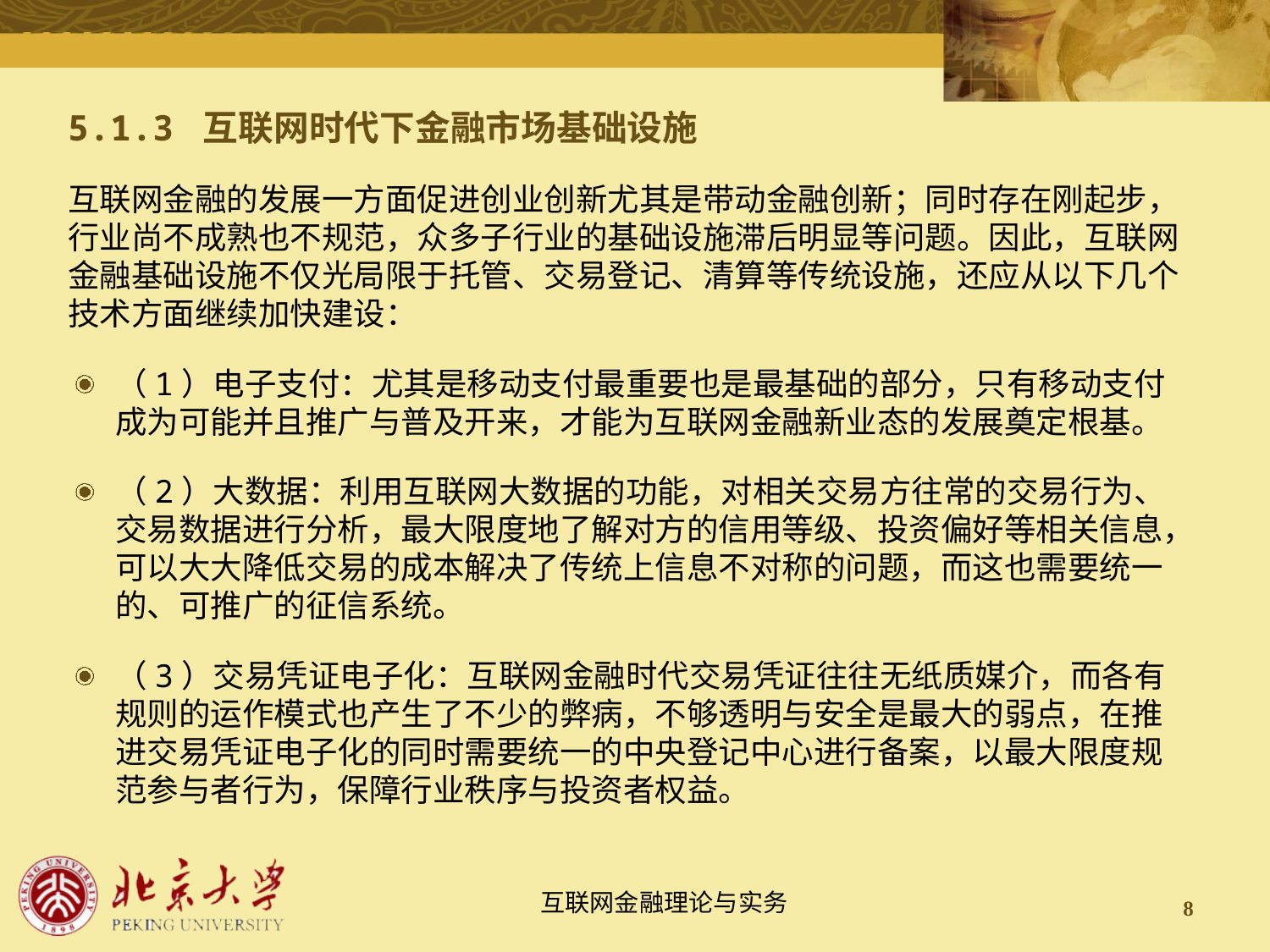

5.1.3 互联网时代下金融市场基础设施
互联网金融的发展一方面促进创业创新尤其是带动金融创新；同时存在刚起步，行业尚不成熟也不规范，众多子行业的基础设施滞后明显等问题。因此，互联网金融基础设施不仅光局限于托管、交易登记、清算等传统设施，还应从以下几个技术方面继续加快建设：
（1）电子支付：尤其是移动支付最重要也是最基础的部分，只有移动支付成为可能并且推广与普及开来，才能为互联网金融新业态的发展奠定根基。
（2）大数据：利用互联网大数据的功能，对相关交易方往常的交易行为、交易数据进行分析，最大限度地了解对方的信用等级、投资偏好等相关信息，可以大大降低交易的成本解决了传统上信息不对称的问题，而这也需要统一的、可推广的征信系统。
（3）交易凭证电子化：互联网金融时代交易凭证往往无纸质媒介，而各有规则的运作模式也产生了不少的弊病，不够透明与安全是最大的弱点，在推进交易凭证电子化的同时需要统一的中央登记中心进行备案，以最大限度规范参与者行为，保障行业秩序与投资者权益。
8